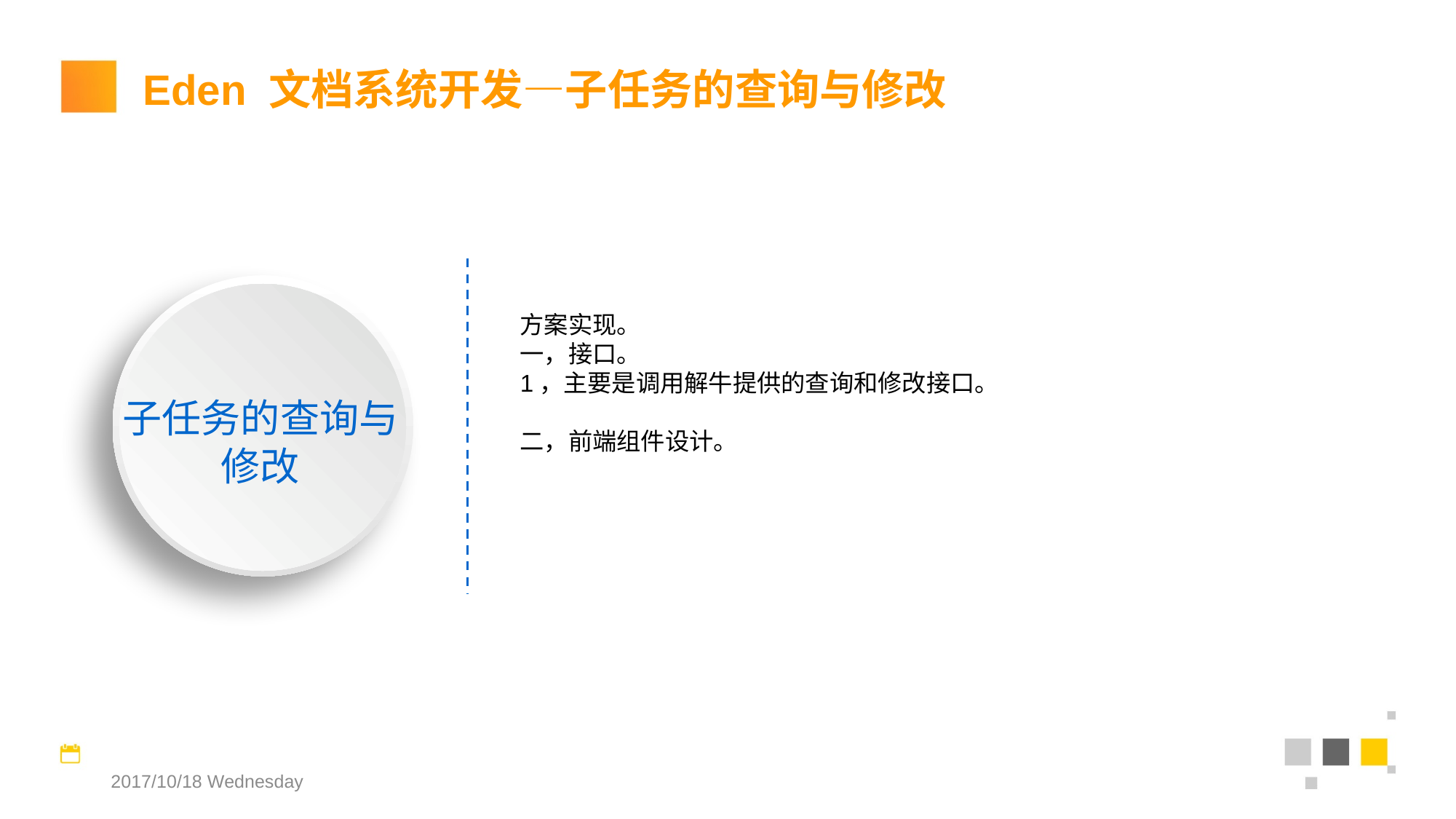

Eden 文档系统开发—子任务的查询与修改

方案实现。
一，接口。
1，主要是调用解牛提供的查询和修改接口。

二，前端组件设计。

子任务的查询与修改
2017/10/18 Wednesday
16